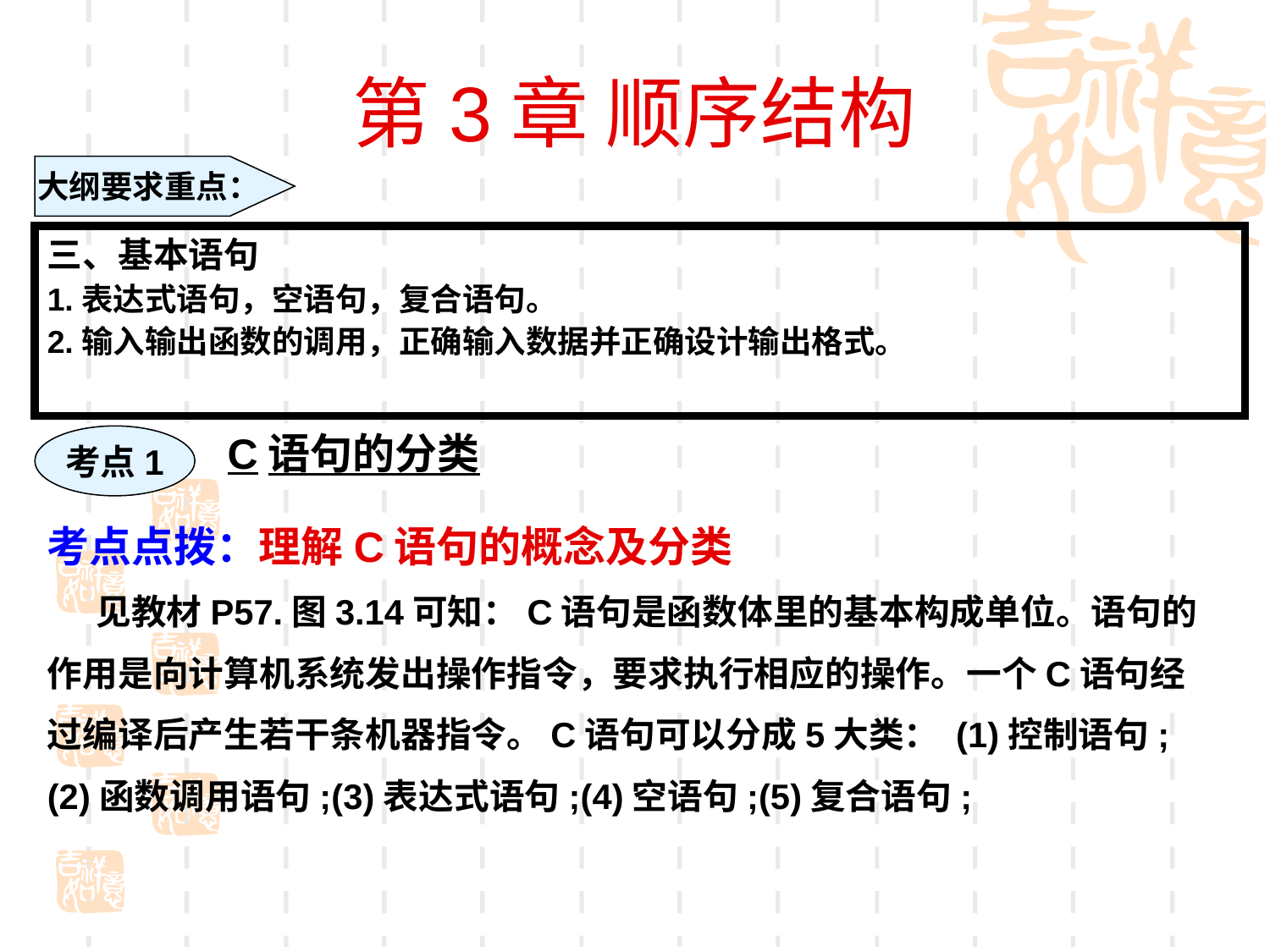

第3章 顺序结构
大纲要求重点：
三、基本语句
1.表达式语句，空语句，复合语句。
2.输入输出函数的调用，正确输入数据并正确设计输出格式。
C语句的分类
考点1
考点点拨：理解C语句的概念及分类
     见教材P57.图3.14可知：C语句是函数体里的基本构成单位。语句的作用是向计算机系统发出操作指令，要求执行相应的操作。一个C语句经过编译后产生若干条机器指令。C语句可以分成5大类： (1)控制语句; (2)函数调用语句;(3)表达式语句;(4)空语句;(5)复合语句;